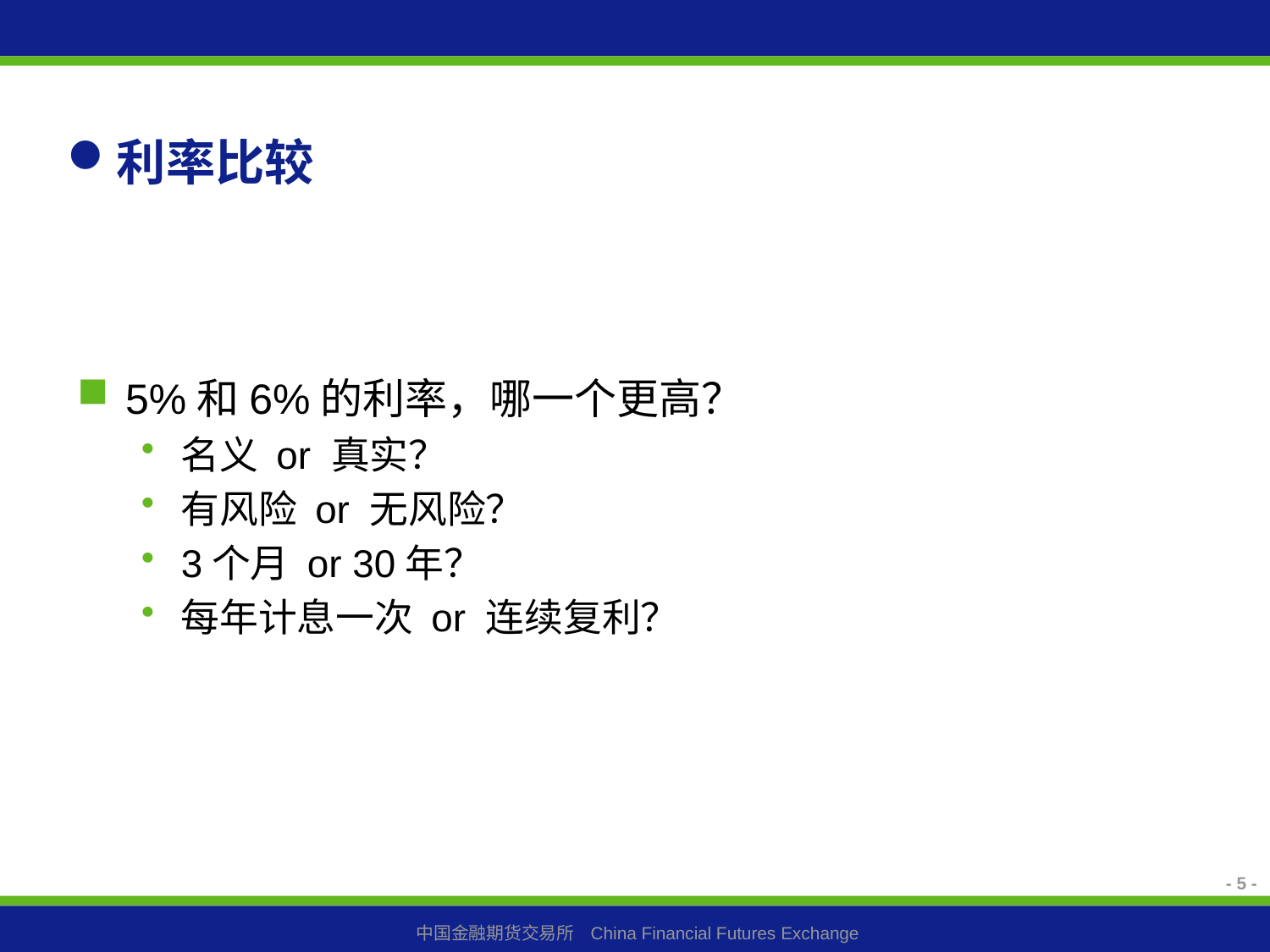

# 利率比较

5%和6%的利率，哪一个更高？
名义 or 真实？
有风险 or 无风险？
3个月 or 30年？
每年计息一次 or 连续复利？
5